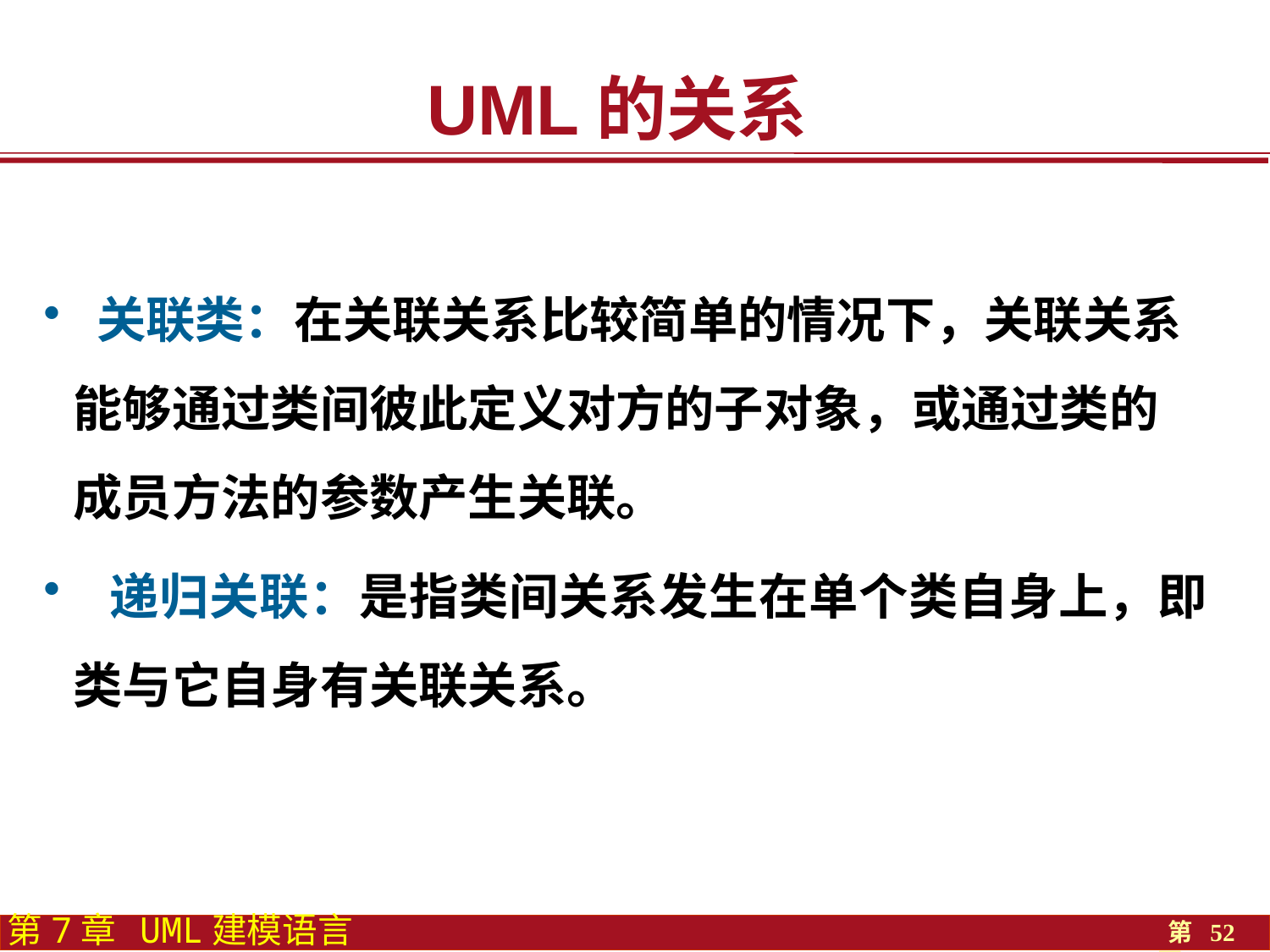

UML的关系
 关联类：在关联关系比较简单的情况下，关联关系能够通过类间彼此定义对方的子对象，或通过类的成员方法的参数产生关联。
  递归关联：是指类间关系发生在单个类自身上，即类与它自身有关联关系。